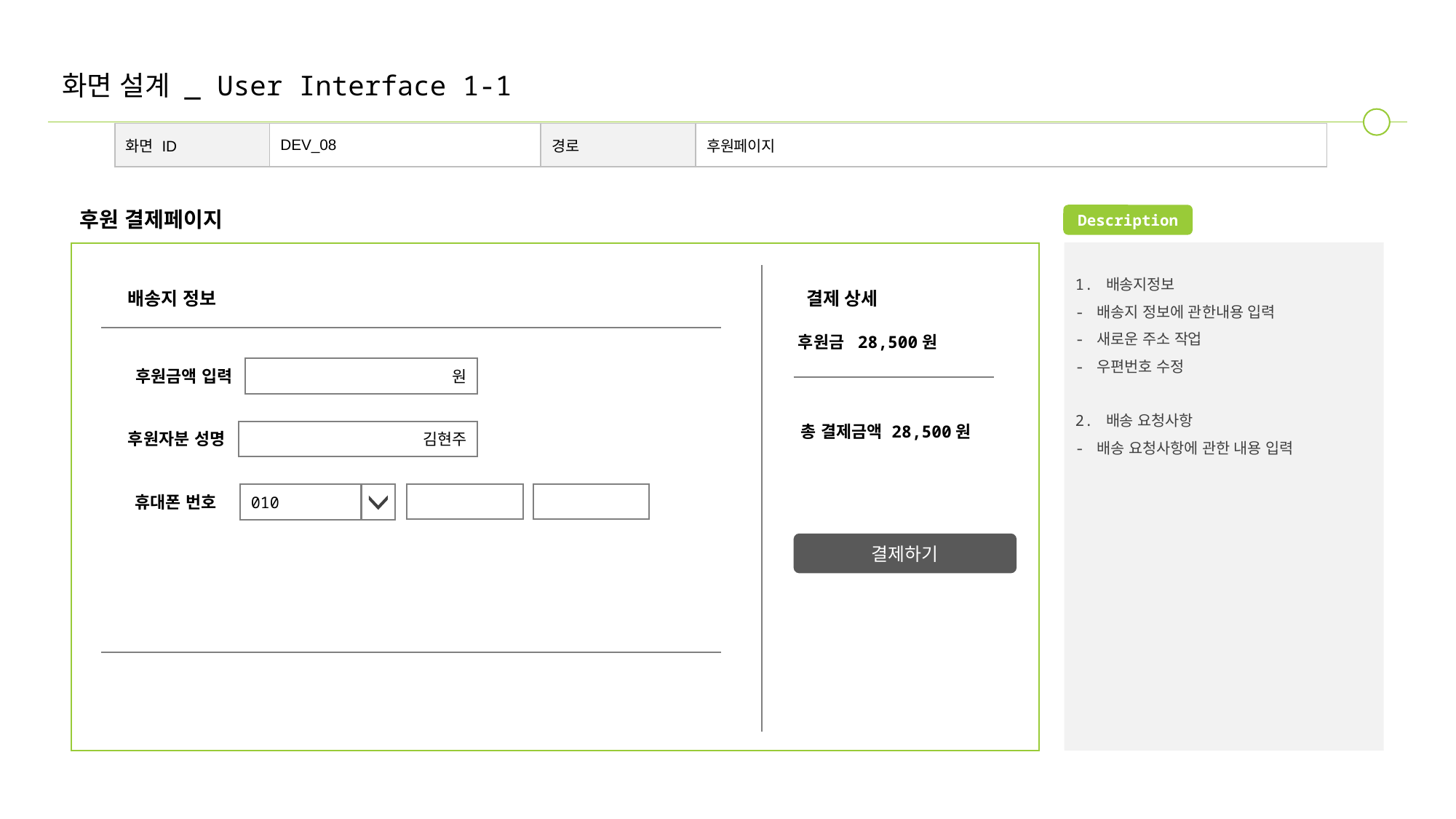

# 화면 설계 _ User Interface 1-1
| 화면 ID | DEV\_08 | 경로 | 후원페이지 |
| --- | --- | --- | --- |
후원 결제페이지
Description

1. 배송지정보
- 배송지 정보에 관한내용 입력
- 새로운 주소 작업
- 우편번호 수정

2. 배송 요청사항
- 배송 요청사항에 관한 내용 입력

배송지 정보
결제 상세
후원금  28,500원
원
후원금액 입력
총 결제금액 28,500원
김현주
후원자분 성명

010

휴대폰 번호

결제하기